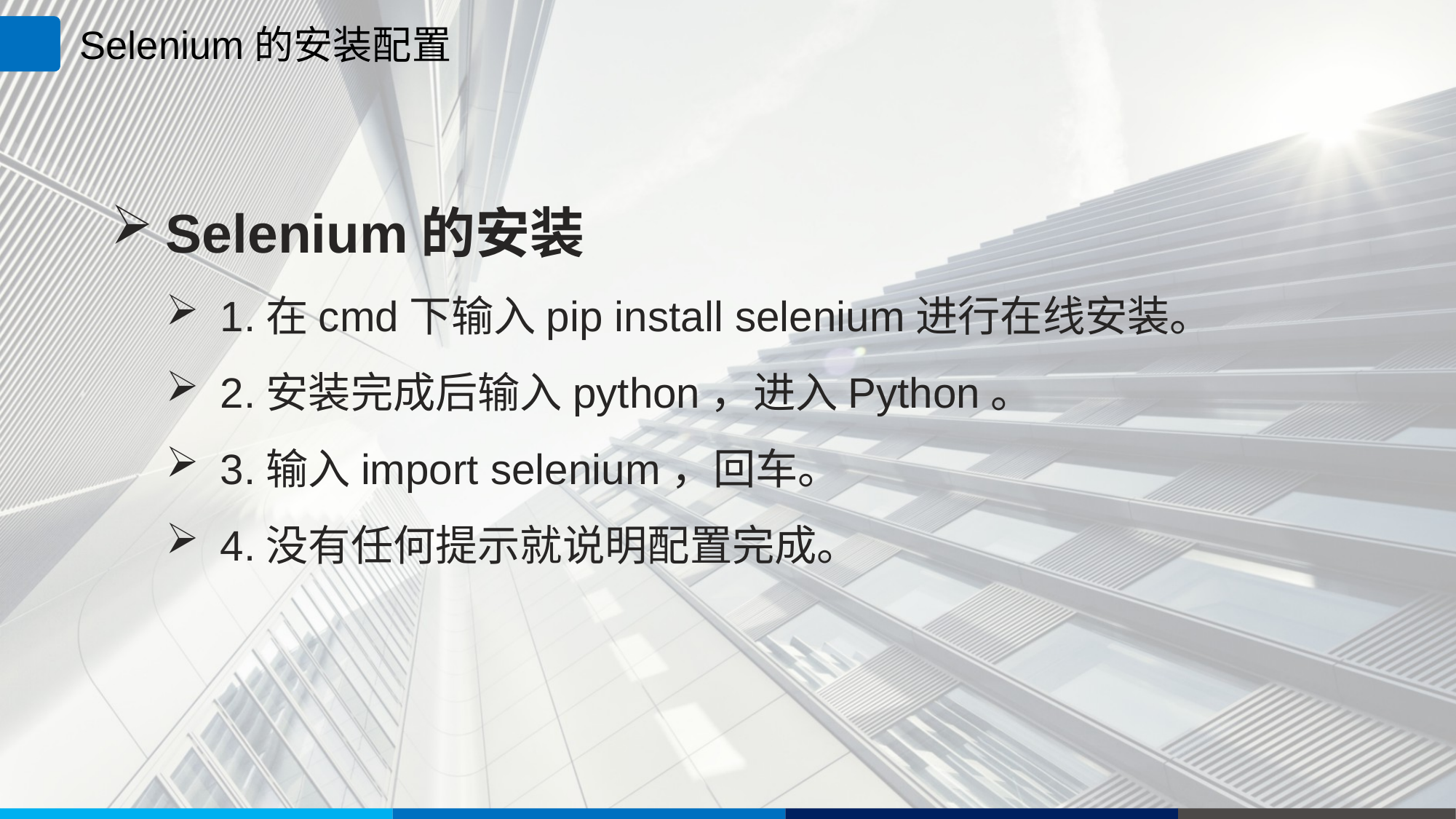

Selenium的安装配置

Selenium的安装
1.在cmd下输入pip install selenium进行在线安装。
2.安装完成后输入python，进入Python。
3.输入import selenium，回车。
4.没有任何提示就说明配置完成。